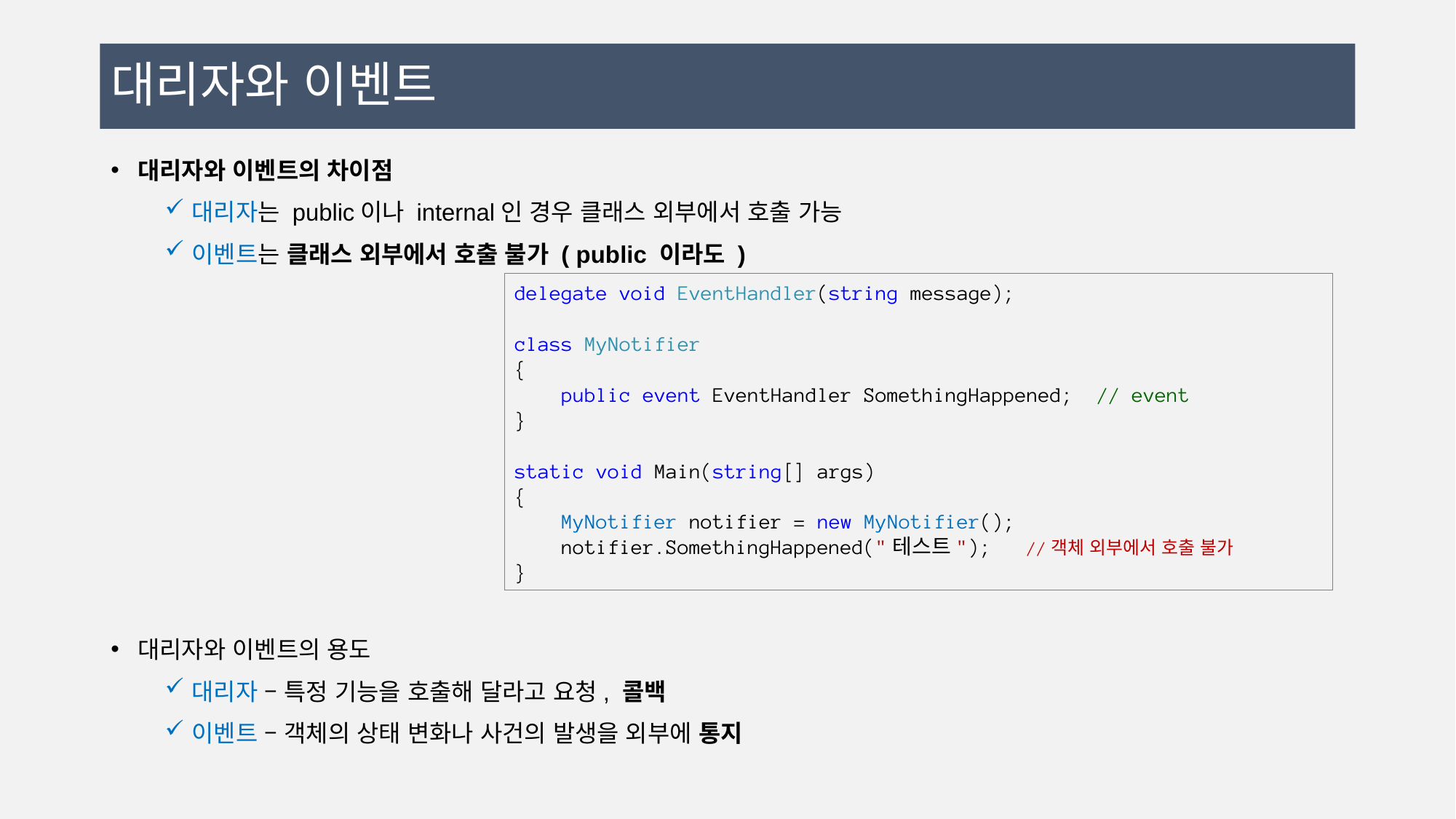

# 대리자와 이벤트
대리자와 이벤트의 차이점
대리자는 public이나 internal인 경우 클래스 외부에서 호출 가능
이벤트는 클래스 외부에서 호출 불가 ( public 이라도 )

대리자와 이벤트의 용도
대리자 – 특정 기능을 호출해 달라고 요청, 콜백
이벤트 – 객체의 상태 변화나 사건의 발생을 외부에 통지
delegate void EventHandler(string message);

class MyNotifier
{
    public event EventHandler SomethingHappened;  // event
}

static void Main(string[] args)
{
    MyNotifier notifier = new MyNotifier();
    notifier.SomethingHappened("테스트");   //객체 외부에서 호출 불가
}